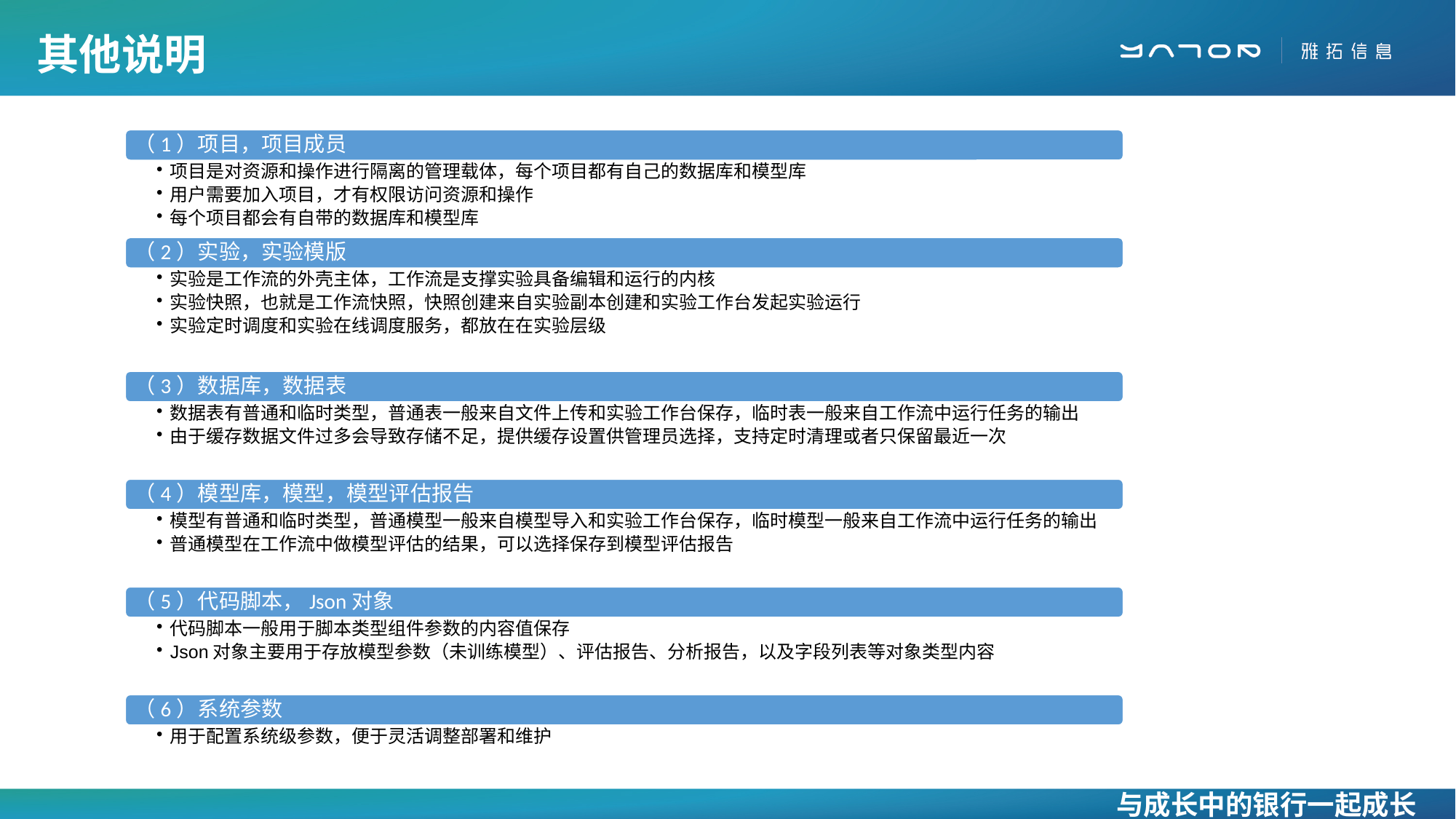

其他说明
（1）项目，项目成员
项目是对资源和操作进行隔离的管理载体，每个项目都有自己的数据库和模型库
用户需要加入项目，才有权限访问资源和操作
每个项目都会有自带的数据库和模型库
（2）实验，实验模版
实验是工作流的外壳主体，工作流是支撑实验具备编辑和运行的内核
实验快照，也就是工作流快照，快照创建来自实验副本创建和实验工作台发起实验运行
实验定时调度和实验在线调度服务，都放在在实验层级

（3）数据库，数据表
数据表有普通和临时类型，普通表一般来自文件上传和实验工作台保存，临时表一般来自工作流中运行任务的输出
由于缓存数据文件过多会导致存储不足，提供缓存设置供管理员选择，支持定时清理或者只保留最近一次

（4）模型库，模型，模型评估报告
模型有普通和临时类型，普通模型一般来自模型导入和实验工作台保存，临时模型一般来自工作流中运行任务的输出
普通模型在工作流中做模型评估的结果，可以选择保存到模型评估报告

（5）代码脚本，Json对象
代码脚本一般用于脚本类型组件参数的内容值保存
Json对象主要用于存放模型参数（未训练模型）、评估报告、分析报告，以及字段列表等对象类型内容

（6）系统参数
用于配置系统级参数，便于灵活调整部署和维护